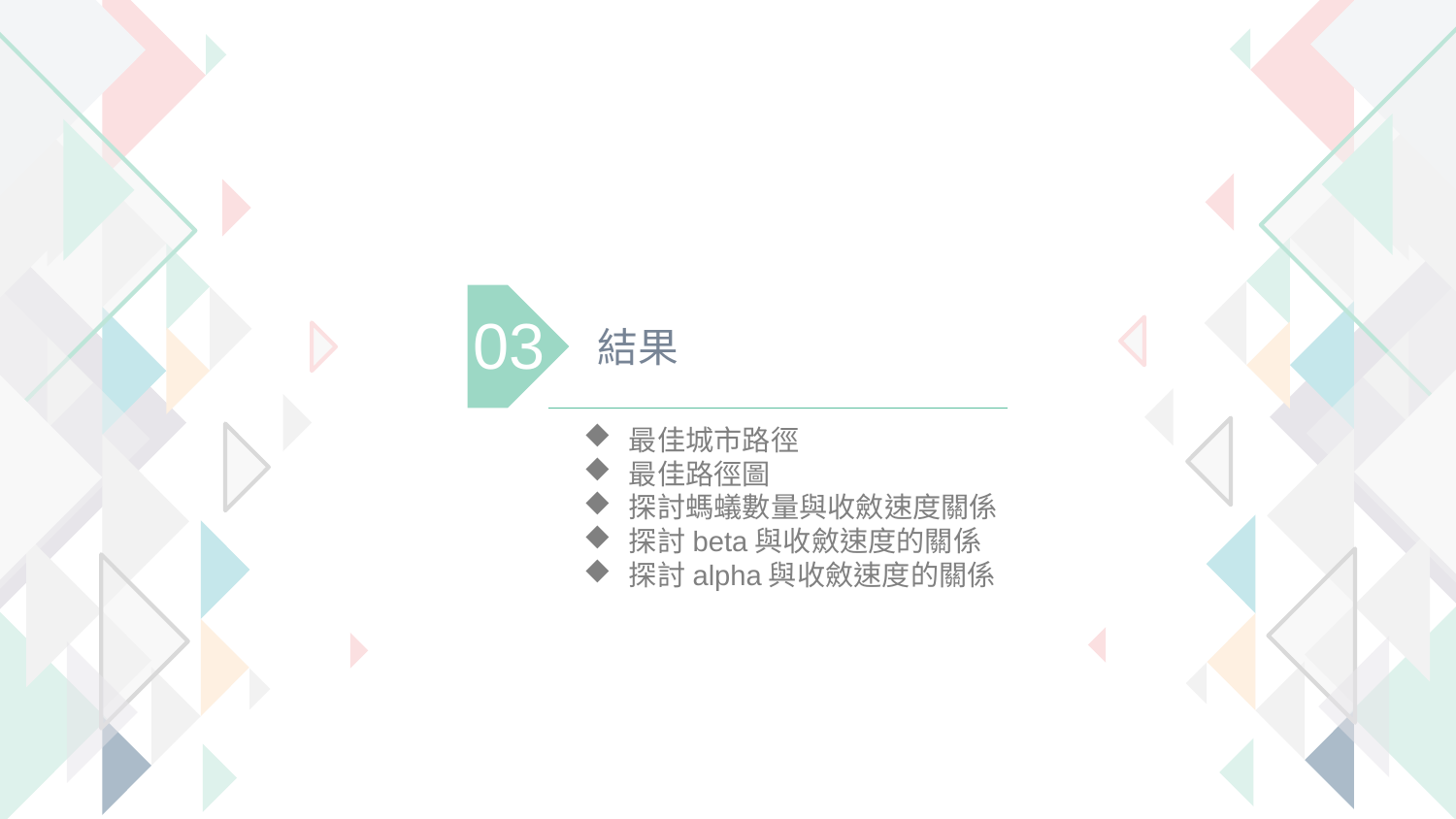

03
結果
最佳城市路徑
最佳路徑圖
探討螞蟻數量與收斂速度關係
探討beta與收斂速度的關係
探討alpha與收斂速度的關係